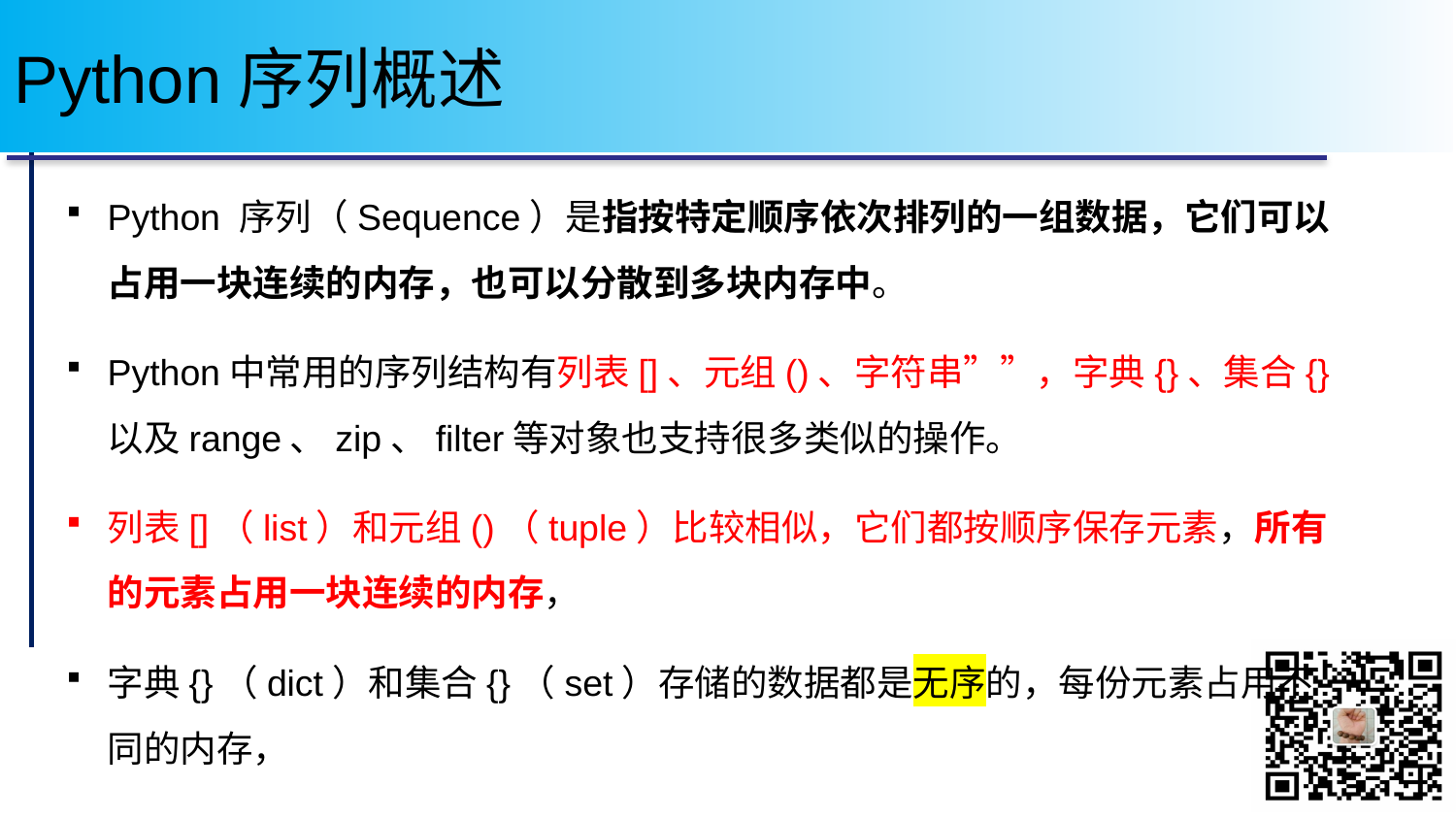

# Python序列概述
Python 序列（Sequence）是指按特定顺序依次排列的一组数据，它们可以占用一块连续的内存，也可以分散到多块内存中。
Python中常用的序列结构有列表[]、元组()、字符串””，字典{}、集合{}以及range、zip、filter等对象也支持很多类似的操作。
列表[]（list）和元组()（tuple）比较相似，它们都按顺序保存元素，所有的元素占用一块连续的内存，
字典{}（dict）和集合{}（set）存储的数据都是无序的，每份元素占用不同的内存，